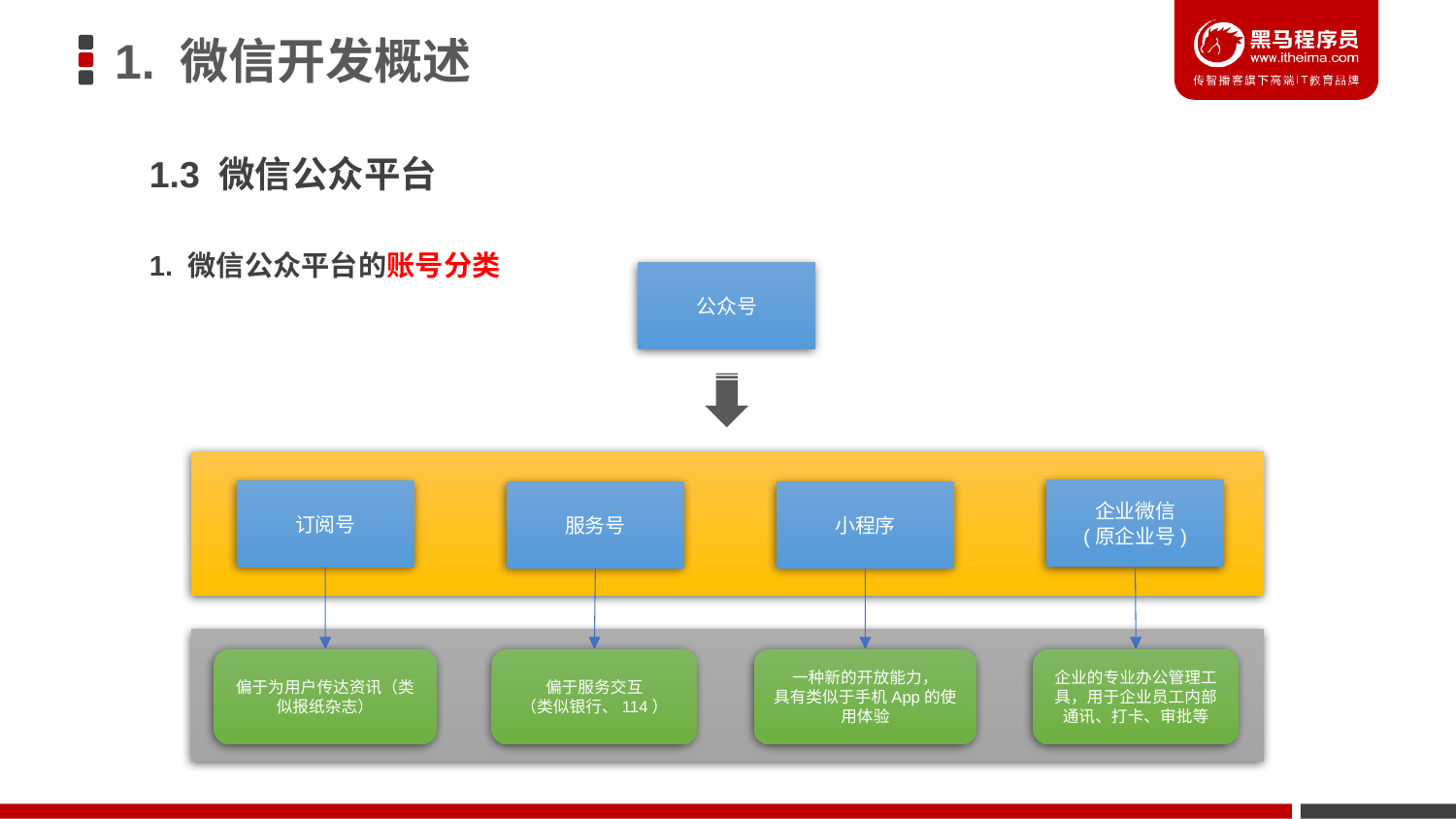

# 1. 微信开发概述
1.3 微信公众平台
1. 微信公众平台的账号分类
公众号

企业微信
(原企业号)
订阅号
服务号
小程序

偏于为用户传达资讯（类似报纸杂志）
偏于服务交互
（类似银行、114）
一种新的开放能力，
具有类似于手机App的使用体验
企业的专业办公管理工具，用于企业员工内部通讯、打卡、审批等